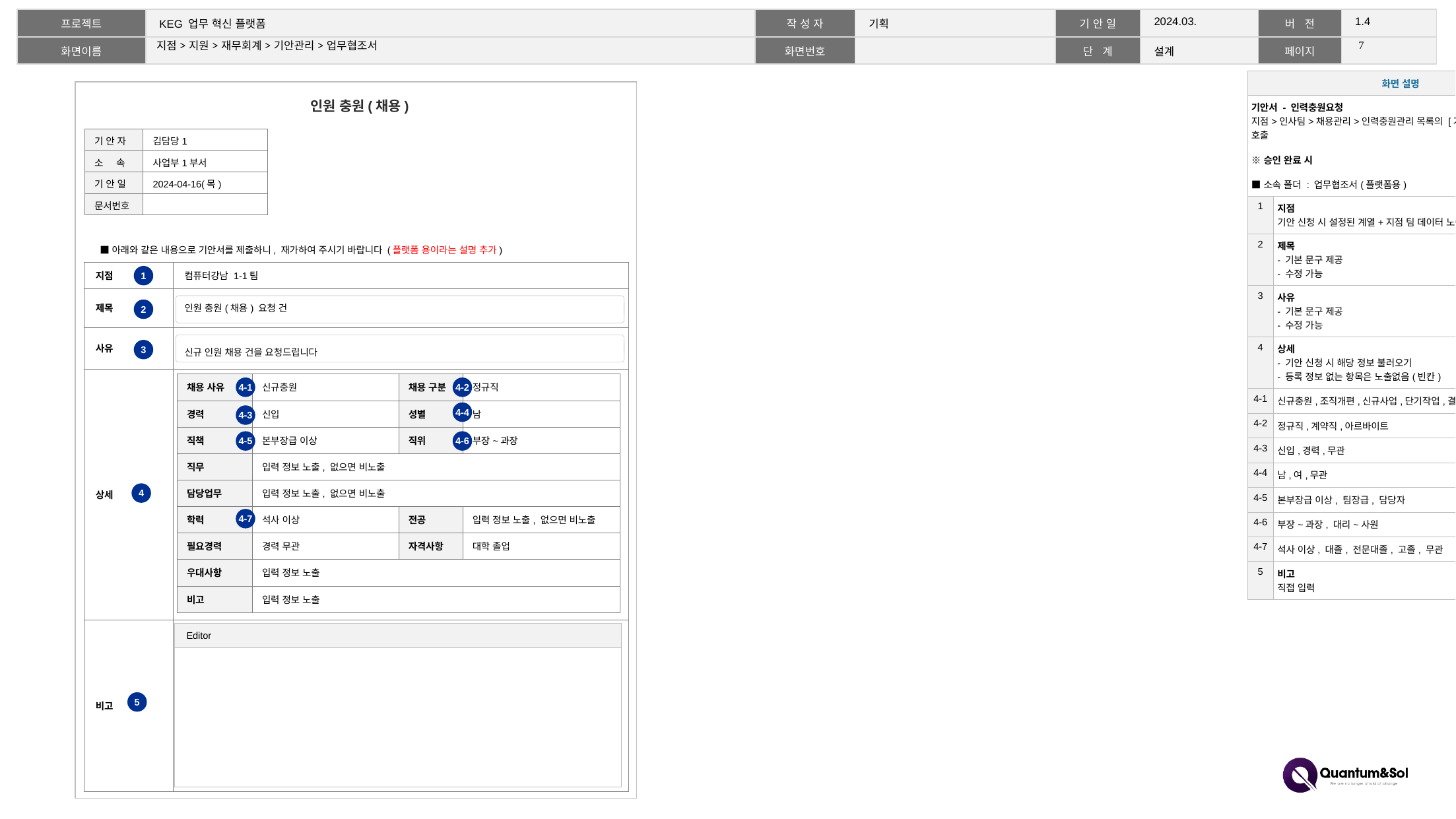

7

# 지점>지원>재무회계>기안관리>업무협조서
| 화면 설명 |  |
| --- | --- |
| 기안서 - 인력충원요청 지점>인사팀>채용관리>인력충원관리 목록의 [기안] 버튼 클릭했을 때 호출 ※승인 완료 시 ■소속 폴더 : 업무협조서(플랫폼용) |  |
| 1 | 지점 기안 신청 시 설정된 계열+지점 팀 데이터 노출 |
| 2 | 제목 - 기본 문구 제공 - 수정 가능 |
| 3 | 사유 - 기본 문구 제공 - 수정 가능 |
| 4 | 상세 - 기안 신청 시 해당 정보 불러오기 - 등록 정보 없는 항목은 노출없음(빈칸) |
| 4-1 | 신규충원,조직개편,신규사업,단기작업,결원발생 |
| 4-2 | 정규직,계약직,아르바이트 |
| 4-3 | 신입,경력,무관 |
| 4-4 | 남,여,무관 |
| 4-5 | 본부장급 이상, 팀장급, 담당자 |
| 4-6 | 부장~과장, 대리~사원 |
| 4-7 | 석사 이상, 대졸, 전문대졸, 고졸, 무관 |
| 5 | 비고 직접 입력 |
인원 충원(채용)
| 기 안 자 | 김담당1 |
| --- | --- |
| 소 속 | 사업부1부서 |
| 기 안 일 | 2024-04-16(목) |
| 문서번호 |  |
■아래와 같은 내용으로 기안서를 제출하니, 재가하여 주시기 바랍니다 (플랫폼 용이라는 설명 추가)
| 지점 | 컴퓨터강남 1-1팀 |
| --- | --- |
| 제목 | 인원 충원(채용) 요청 건 |
| 사유 | 신규 인원 채용 건을 요청드립니다 |
| 상세 |  |
| 비고 |  |
1

2

3
| 채용 사유 | 신규충원 | 채용 구분 | 정규직 |
| --- | --- | --- | --- |
| 경력 | 신입 | 성별 | 남 |
| 직책 | 본부장급 이상 | 직위 | 부장~과장 |
| 직무 | 입력 정보 노출, 없으면 비노출 |  |  |
| 담당업무 | 입력 정보 노출, 없으면 비노출 |  |  |
| 학력 | 석사 이상 | 전공 | 입력 정보 노출, 없으면 비노출 |
| 필요경력 | 경력 무관 | 자격사항 | 대학 졸업 |
| 우대사항 | 입력 정보 노출 |  |  |
| 비고 | 입력 정보 노출 |  |  |
4-1
4-2
4-4
4-3
4-5
4-6
4
4-7

Editor
5